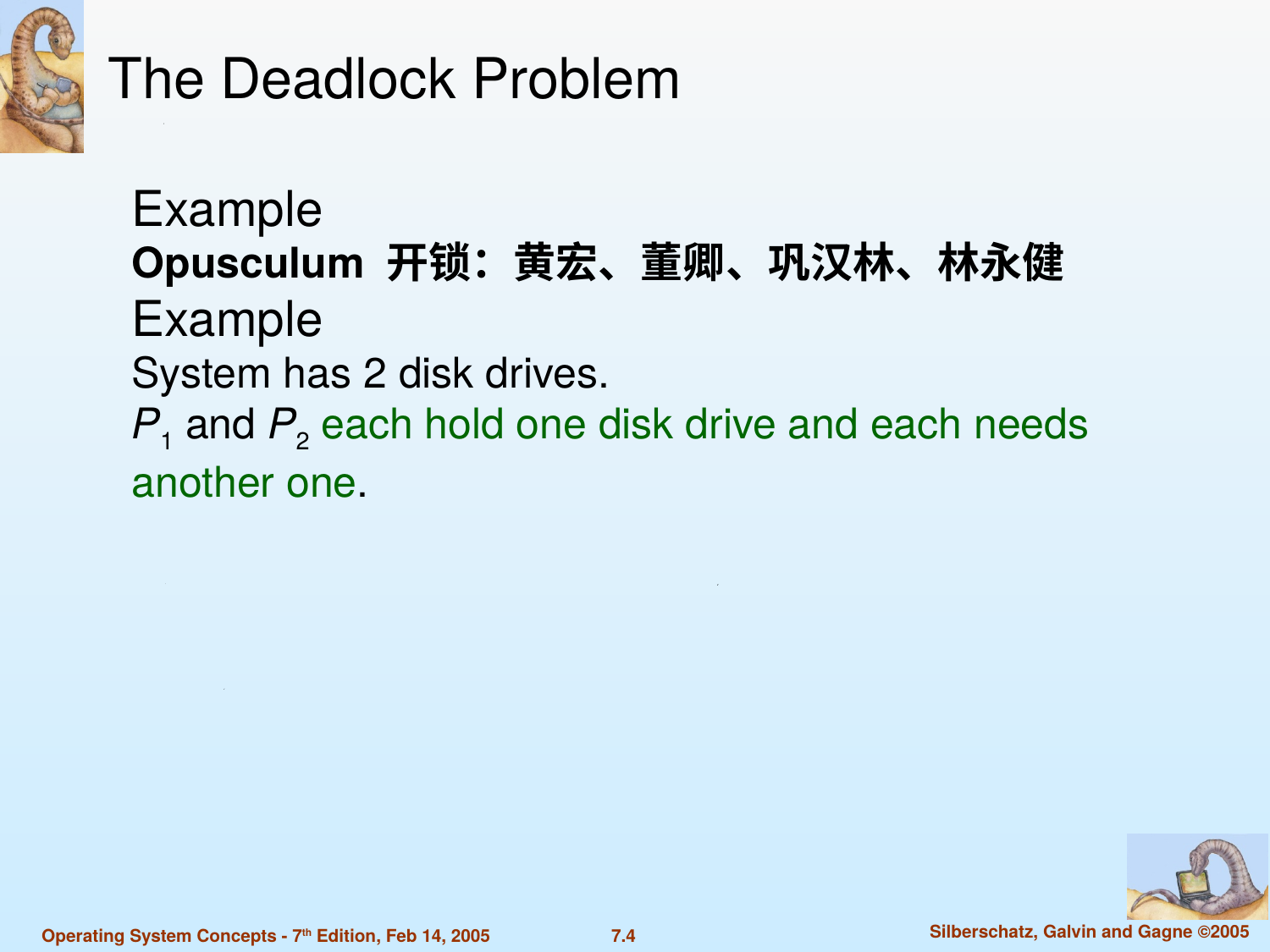

The Deadlock Problem
Example
Opusculum 开锁：黄宏、董卿、巩汉林、林永健
Example
System has 2 disk drives.
P1 and P2 each hold one disk drive and each needs another one.